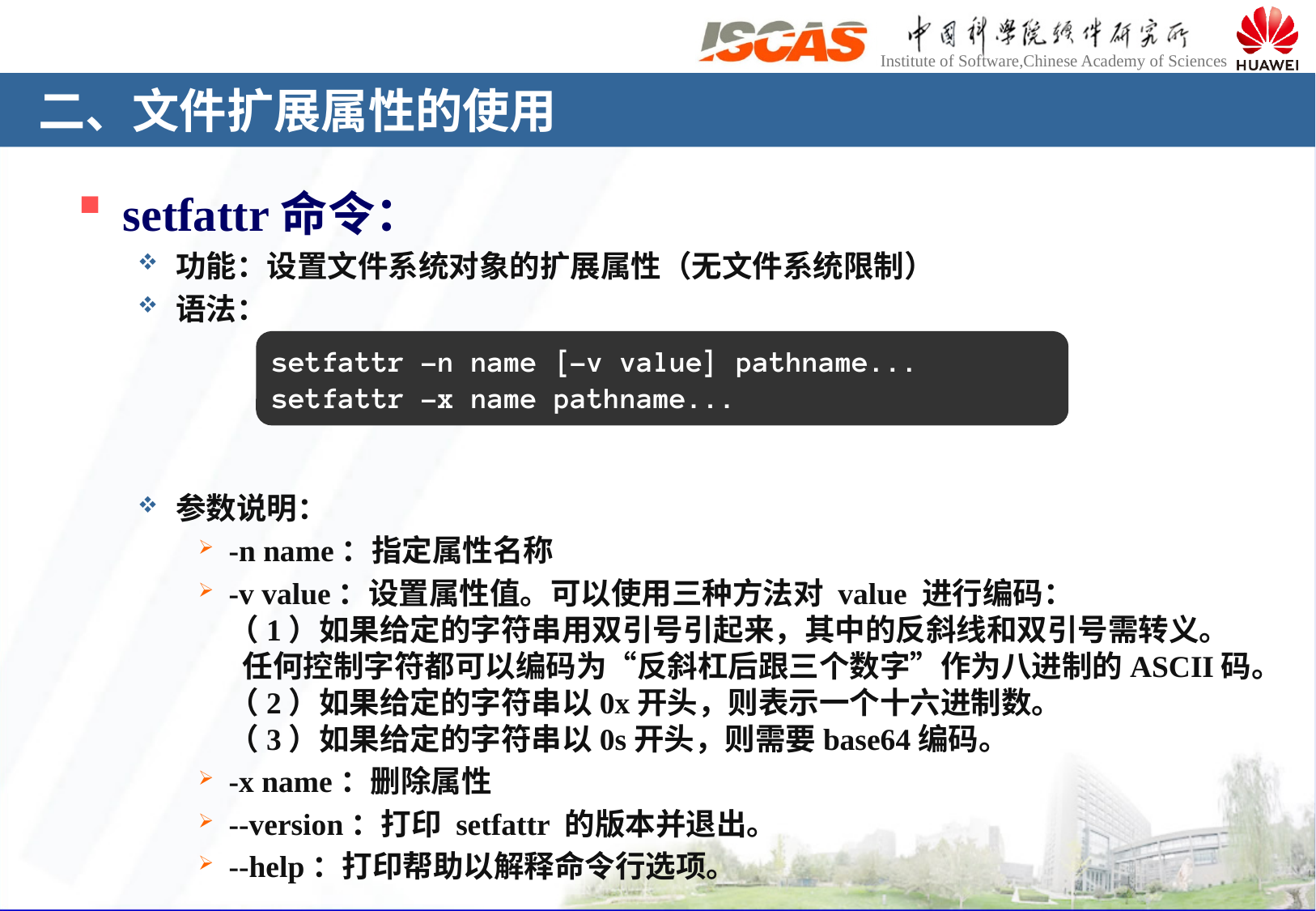

# 二、文件扩展属性的使用
setfattr命令：
功能：设置文件系统对象的扩展属性（无文件系统限制）
语法：

参数说明：
-n name：指定属性名称
-v value：设置属性值。可以使用三种方法对 value 进行编码：
（1）如果给定的字符串用双引号引起来，其中的反斜线和双引号需转义。
  任何控制字符都可以编码为“反斜杠后跟三个数字”作为八进制的ASCII码。
（2）如果给定的字符串以0x开头，则表示一个十六进制数。
（3）如果给定的字符串以0s开头，则需要base64编码。
-x name：删除属性
--version：打印 setfattr 的版本并退出。
--help：打印帮助以解释命令行选项。

setfattr -n name [-v value] pathname...
setfattr -x name pathname...